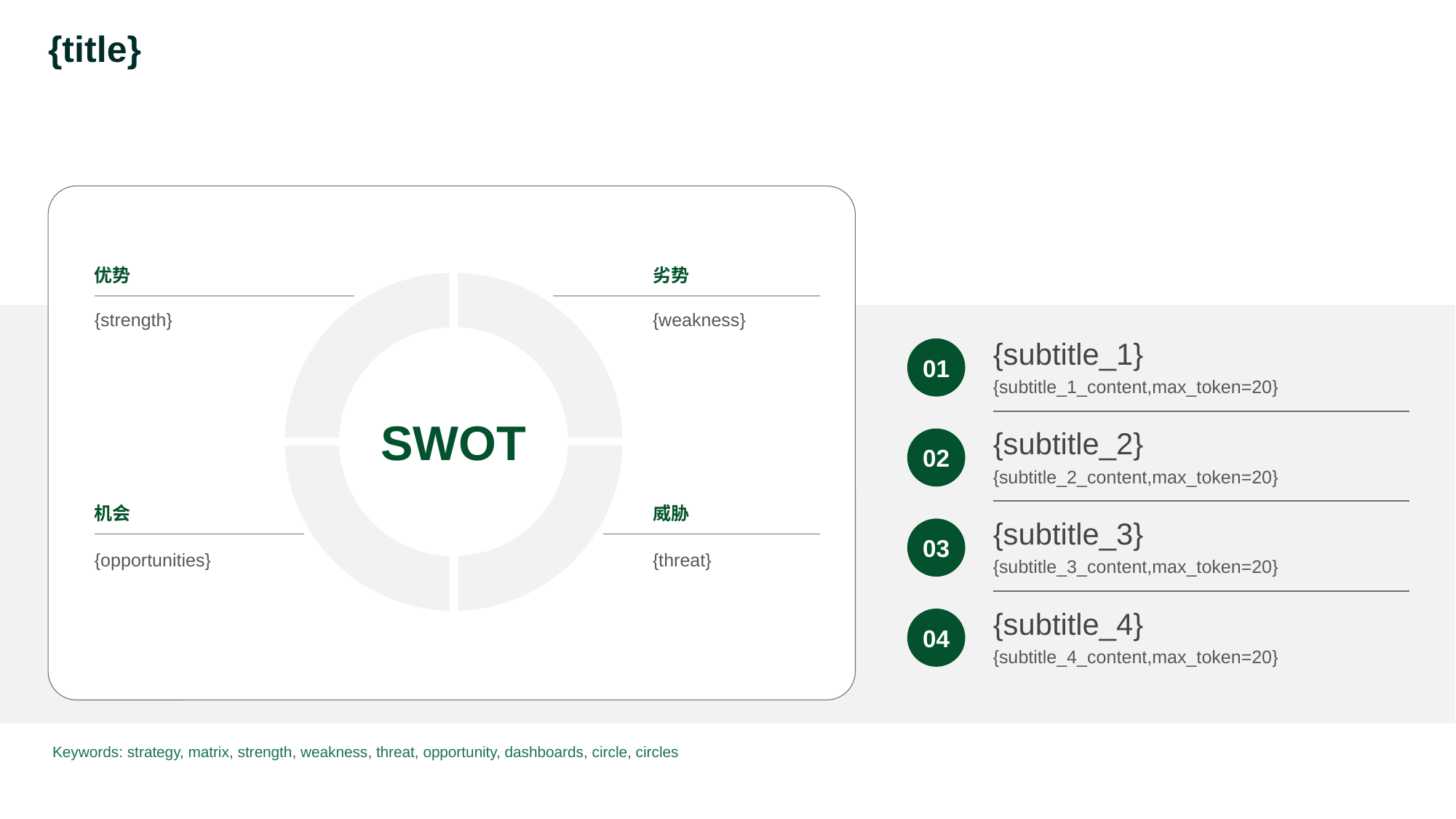

# {title}

优势
劣势

{strength}
{weakness}
SWOT
{subtitle_1}
{subtitle_1_content,max_token=20}
01
{subtitle_2}
{subtitle_2_content,max_token=20}
02
机会
威胁
{subtitle_3}
{subtitle_3_content,max_token=20}
03
{opportunities}
{threat}
{subtitle_4}
{subtitle_4_content,max_token=20}
04
Keywords: strategy, matrix, strength, weakness, threat, opportunity, dashboards, circle, circles